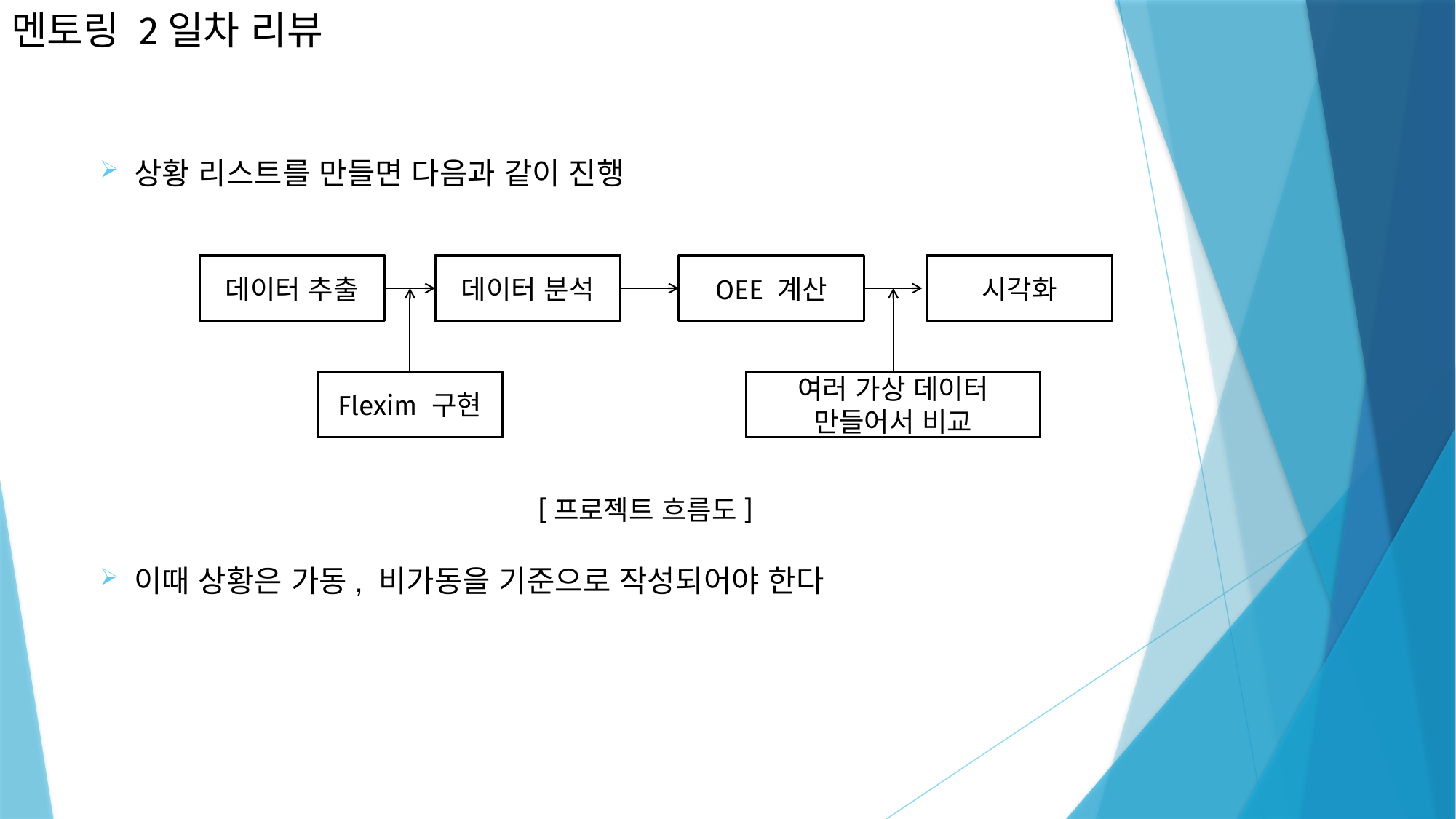

# 멘토링 2일차 리뷰

상황 리스트를 만들면 다음과 같이 진행

이때 상황은 가동, 비가동을 기준으로 작성되어야 한다

데이터 추출
데이터 분석
OEE 계산
시각화
Flexim 구현
여러 가상 데이터 만들어서 비교
[프로젝트 흐름도]